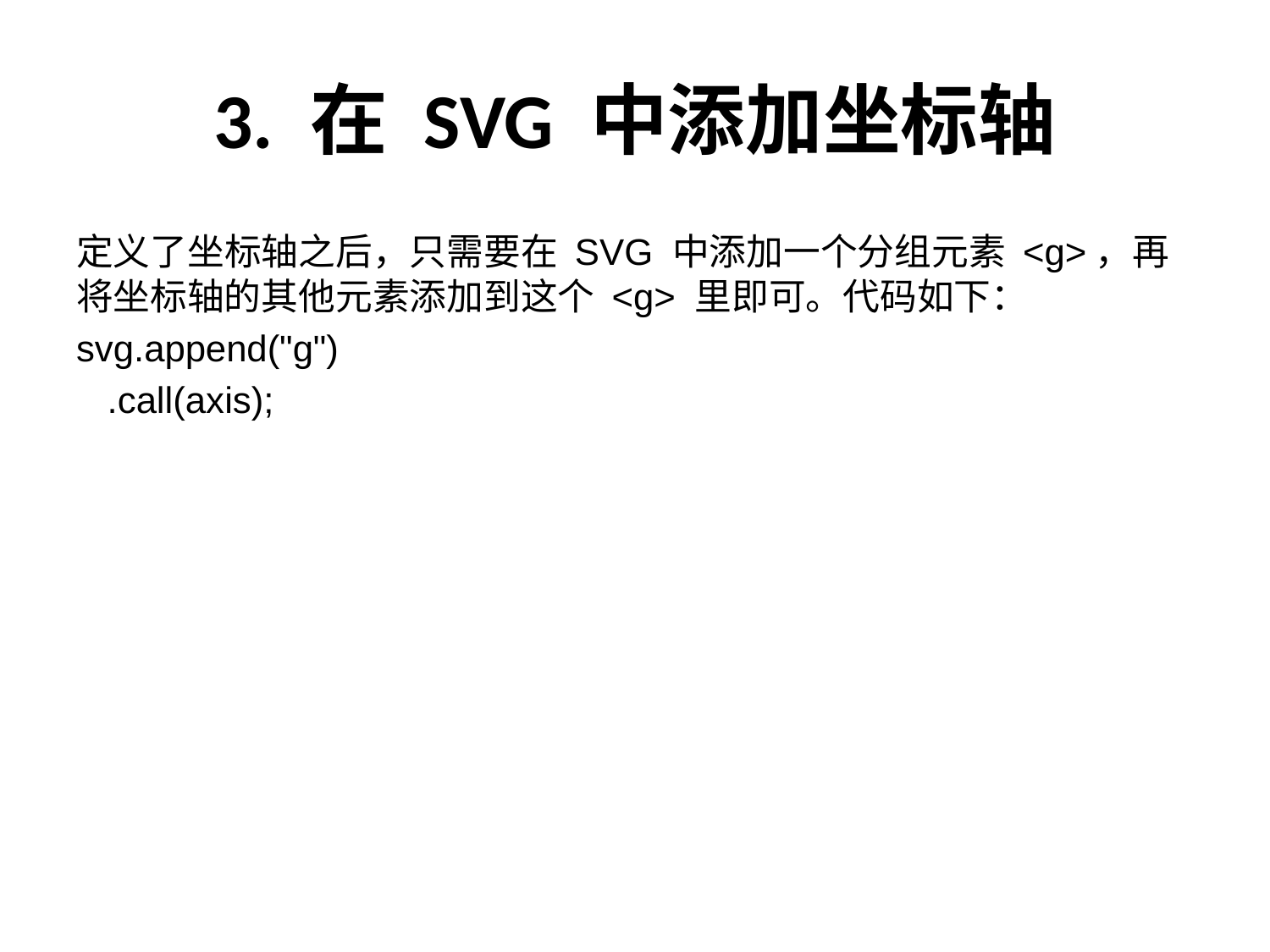

# 3. 在 SVG 中添加坐标轴
定义了坐标轴之后，只需要在 SVG 中添加一个分组元素 <g>，再将坐标轴的其他元素添加到这个 <g> 里即可。代码如下：
svg.append("g")
   .call(axis);